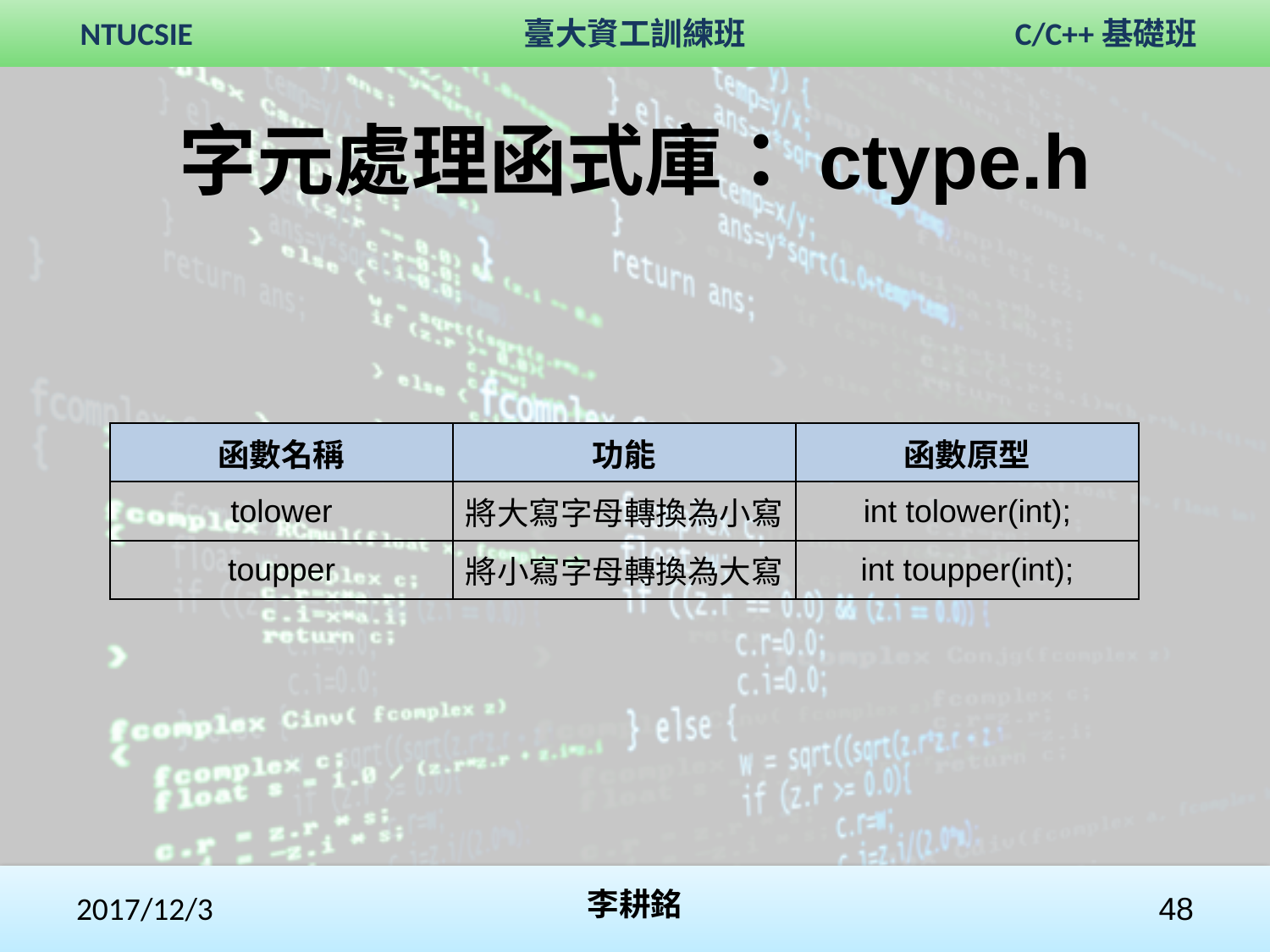

# 字元處理函式庫：ctype.h
| 函數名稱 | 功能 | 函數原型 |
| --- | --- | --- |
| tolower | 將大寫字母轉換為小寫 | int tolower(int); |
| toupper | 將小寫字母轉換為大寫 | int toupper(int); |
2017/12/3
李耕銘
48